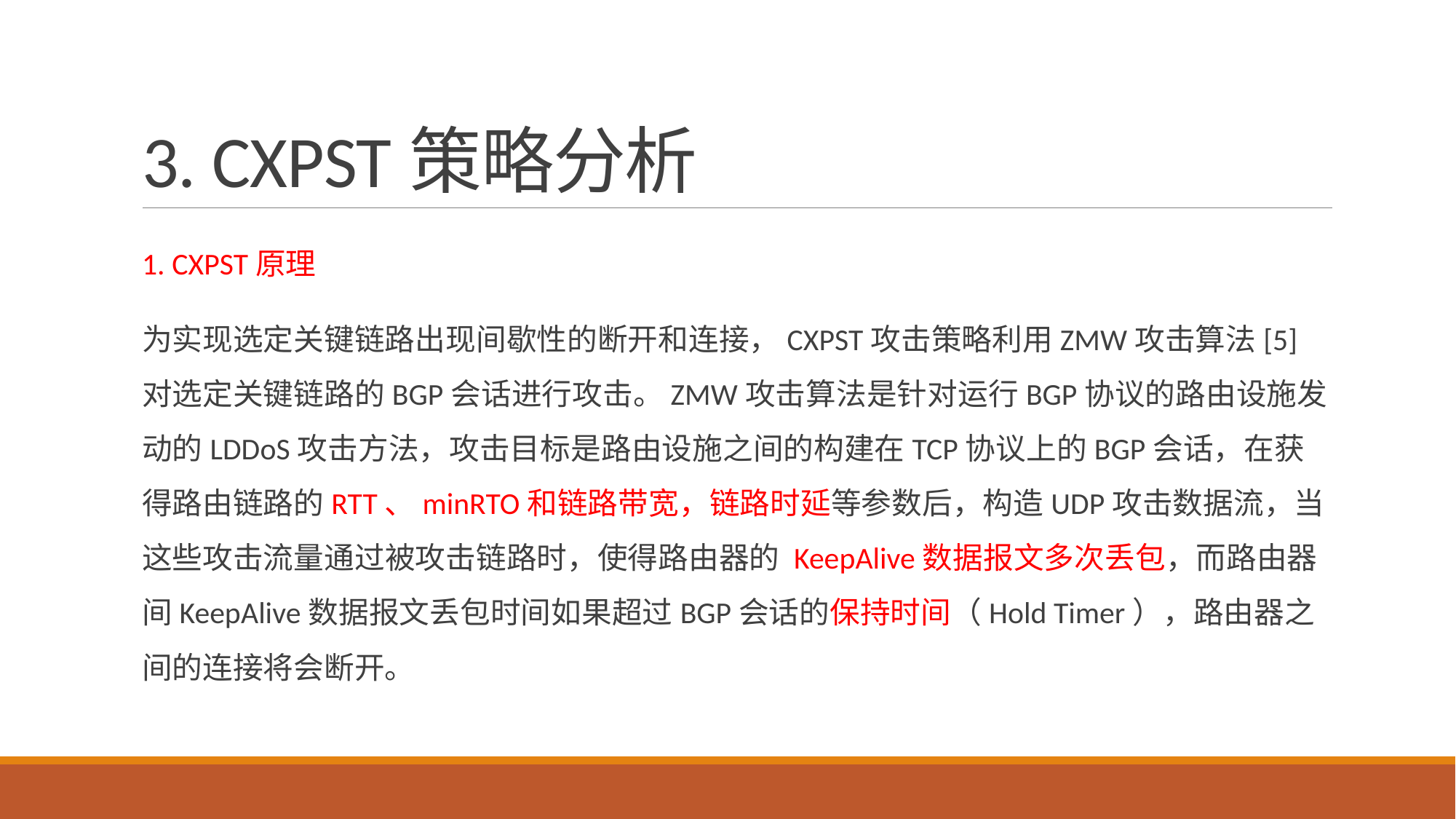

# 3. CXPST策略分析
1. CXPST原理
为实现选定关键链路出现间歇性的断开和连接，CXPST攻击策略利用ZMW攻击算法[5]对选定关键链路的BGP会话进行攻击。ZMW攻击算法是针对运行BGP协议的路由设施发动的LDDoS攻击方法，攻击目标是路由设施之间的构建在TCP协议上的BGP会话，在获得路由链路的RTT、minRTO和链路带宽，链路时延等参数后，构造UDP攻击数据流，当这些攻击流量通过被攻击链路时，使得路由器的 KeepAlive数据报文多次丢包，而路由器间KeepAlive数据报文丢包时间如果超过BGP会话的保持时间（Hold Timer），路由器之间的连接将会断开。